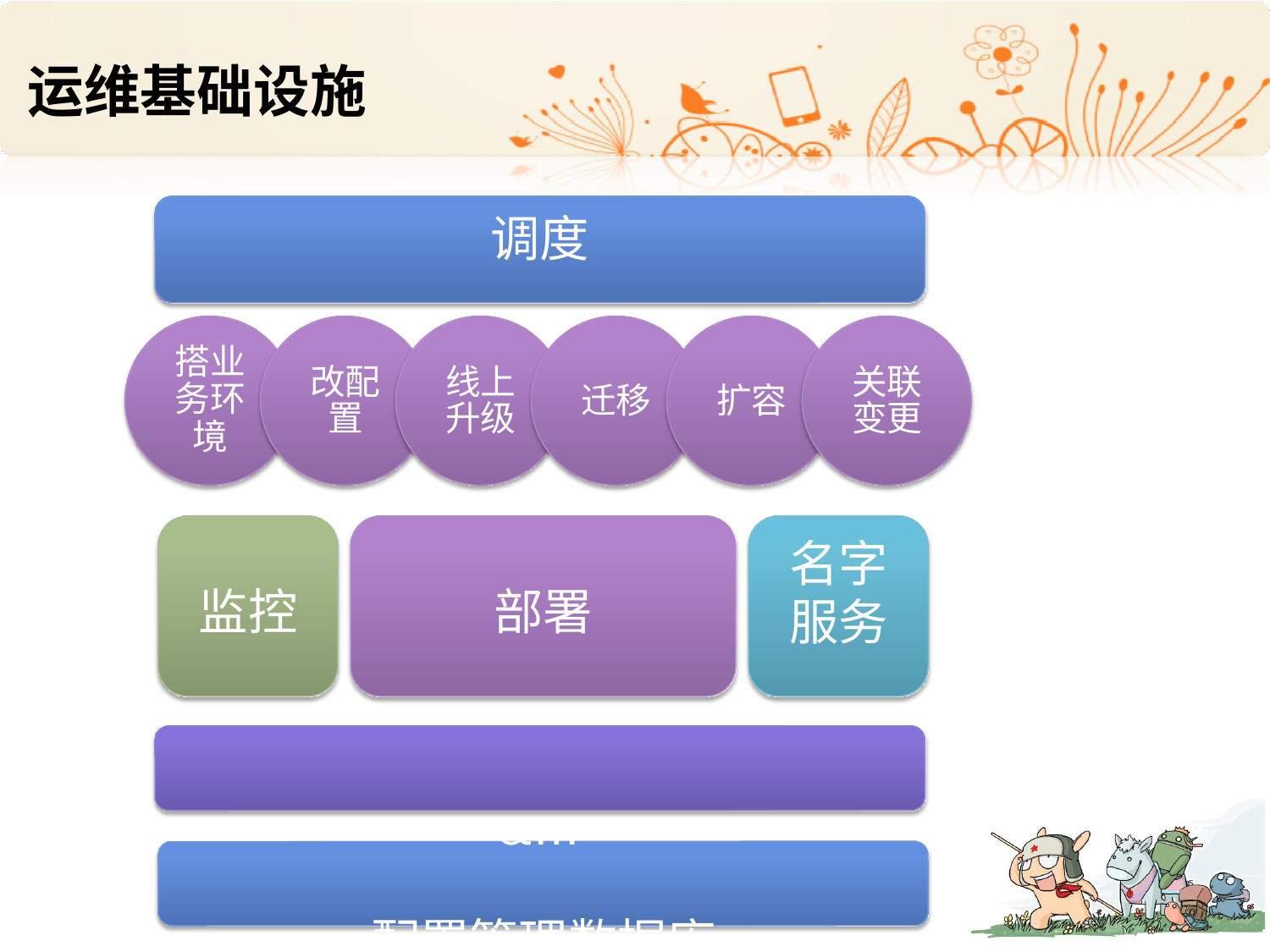

# 运维基础设施

调度

搭业 务环 境
改配 置
线上 升级
关联 变更
迁移
扩容

名字 服务
监控
部署

服务树&机器管理&…

配置管理数据库